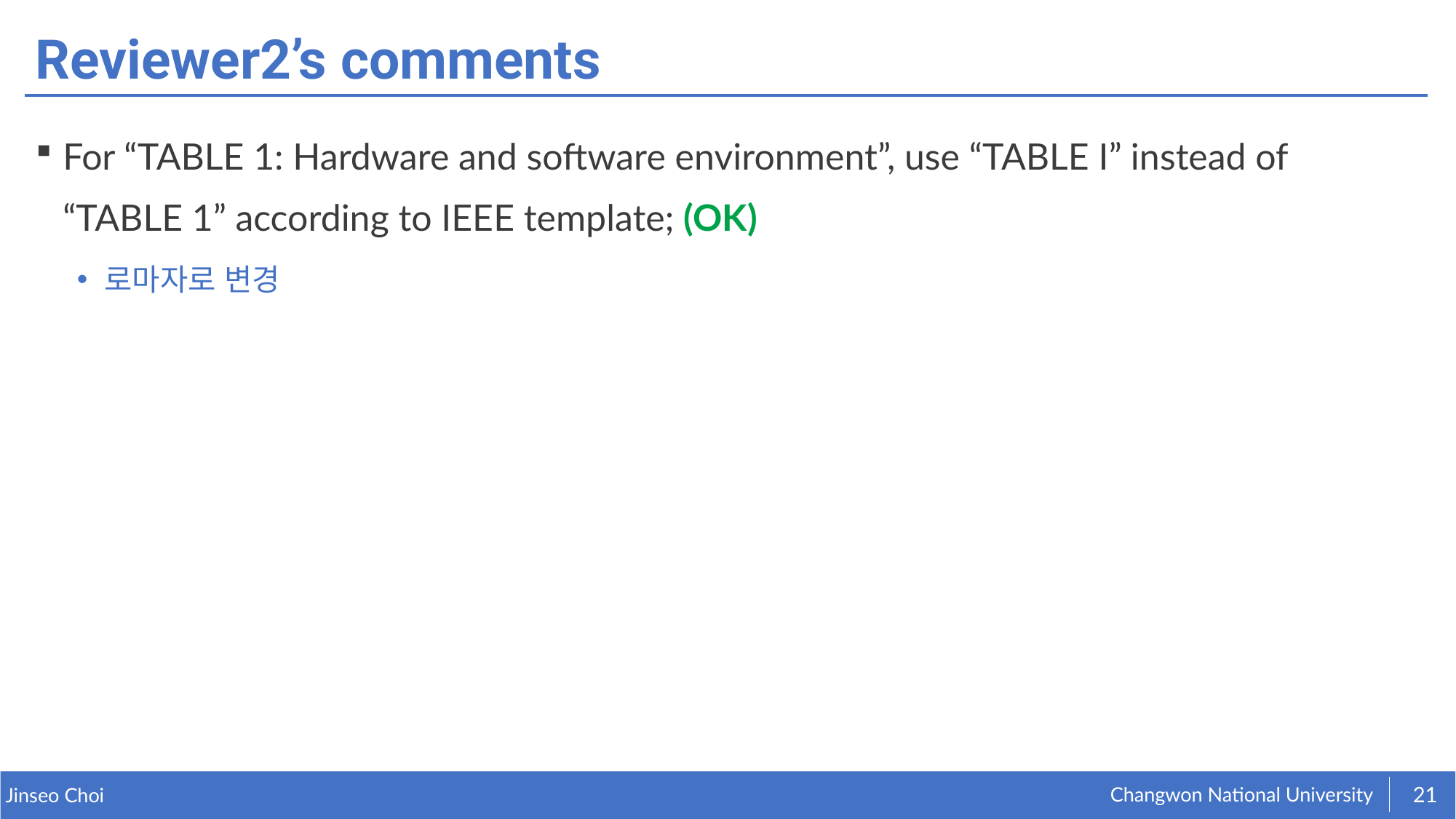

# Reviewer2’s comments
For “TABLE 1: Hardware and software environment”, use “TABLE I” instead of “TABLE 1” according to IEEE template; (OK)
로마자로 변경

21